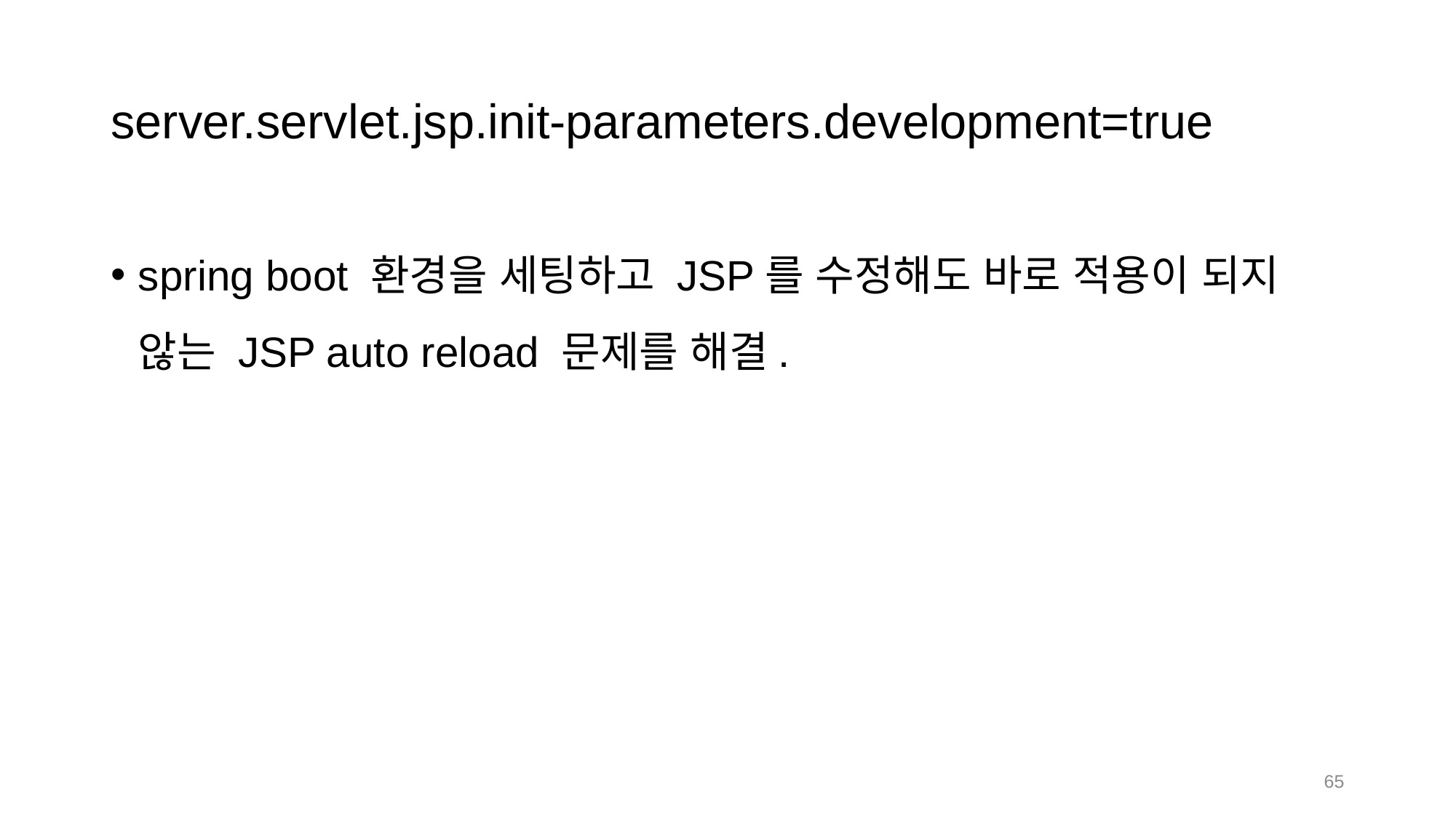

# server.servlet.jsp.init-parameters.development=true
spring boot 환경을 세팅하고 JSP를 수정해도 바로 적용이 되지 않는 JSP auto reload 문제를 해결.

65